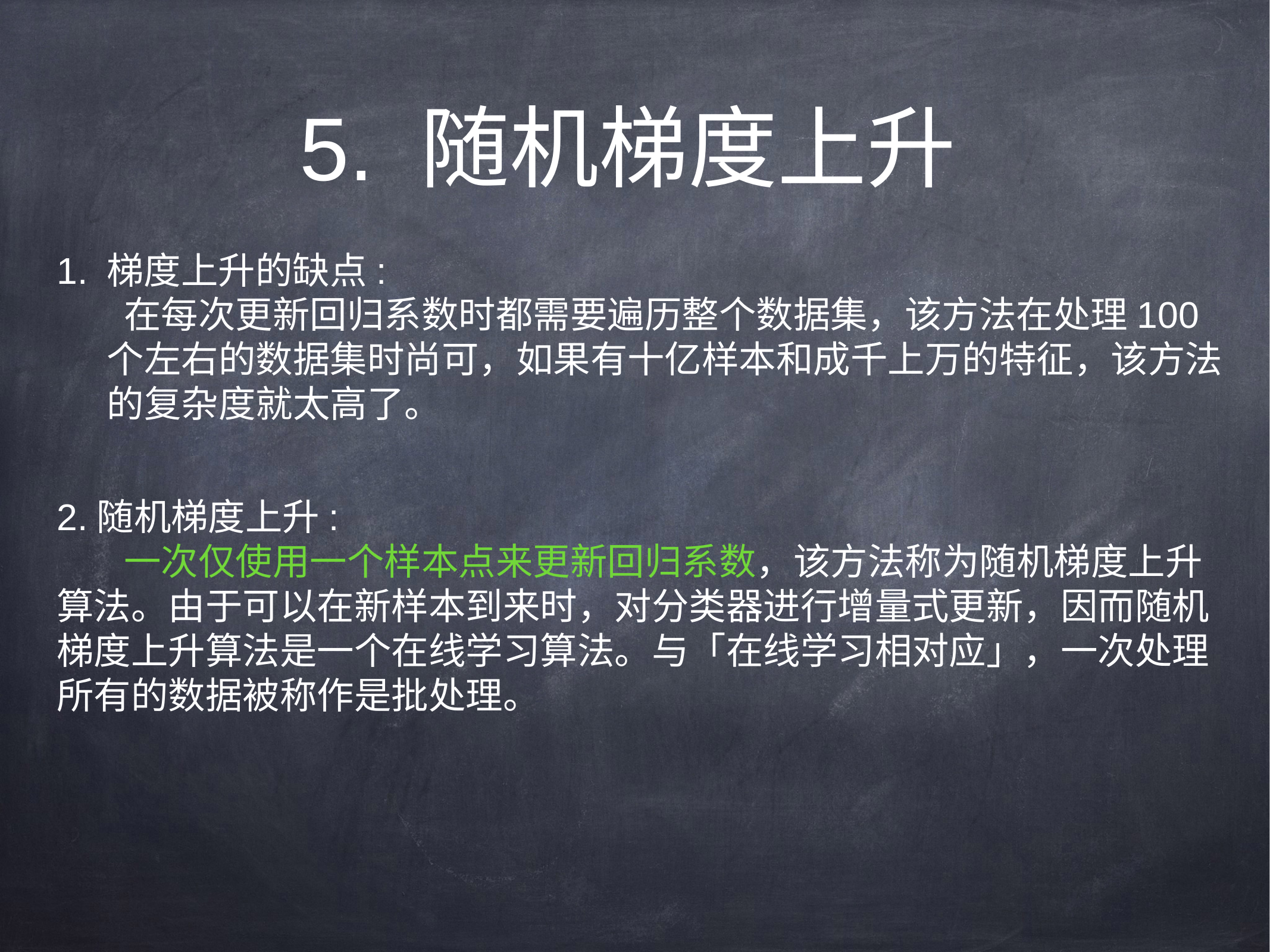

# 5. 随机梯度上升
1. 梯度上升的缺点:
       在每次更新回归系数时都需要遍历整个数据集，该方法在处理100个左右的数据集时尚可，如果有十亿样本和成千上万的特征，该方法的复杂度就太高了。
2.随机梯度上升:
       一次仅使用一个样本点来更新回归系数，该方法称为随机梯度上升算法。由于可以在新样本到来时，对分类器进行增量式更新，因而随机梯度上升算法是一个在线学习算法。与「在线学习相对应」，一次处理所有的数据被称作是批处理。